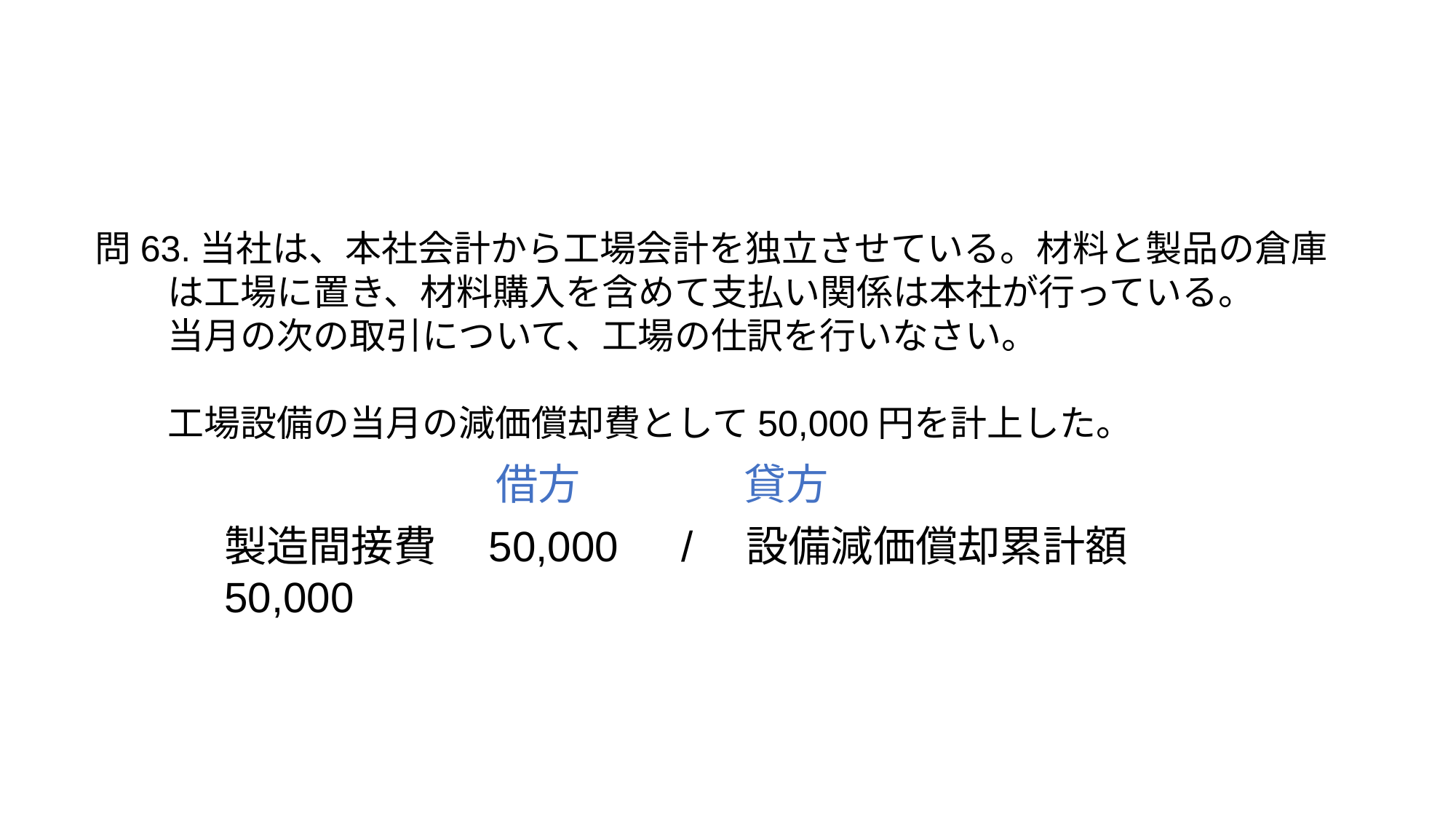

問63.当社は、本社会計から工場会計を独立させている。材料と製品の倉庫
　　は工場に置き、材料購入を含めて支払い関係は本社が行っている。
　　当月の次の取引について、工場の仕訳を行いなさい。

　　工場設備の当月の減価償却費として50,000円を計上した。
借方
貸方
製造間接費　50,000　/　設備減価償却累計額　50,000